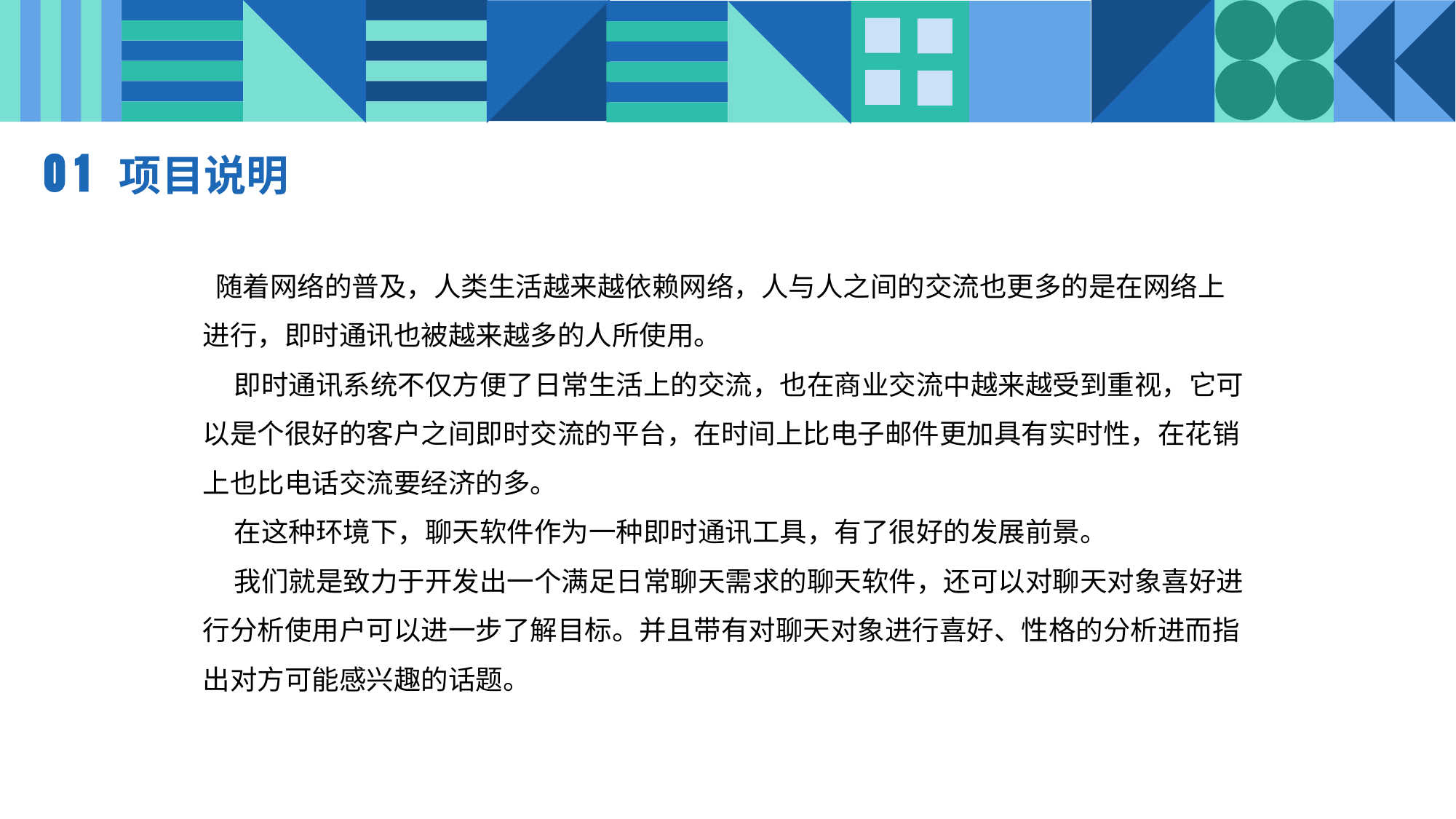

0 1  项目说明
 随着网络的普及，人类生活越来越依赖网络，人与人之间的交流也更多的是在网络上进行，即时通讯也被越来越多的人所使用。
    即时通讯系统不仅方便了日常生活上的交流，也在商业交流中越来越受到重视，它可以是个很好的客户之间即时交流的平台，在时间上比电子邮件更加具有实时性，在花销上也比电话交流要经济的多。
    在这种环境下，聊天软件作为一种即时通讯工具，有了很好的发展前景。
    我们就是致力于开发出一个满足日常聊天需求的聊天软件，还可以对聊天对象喜好进行分析使用户可以进一步了解目标。并且带有对聊天对象进行喜好、性格的分析进而指出对方可能感兴趣的话题。